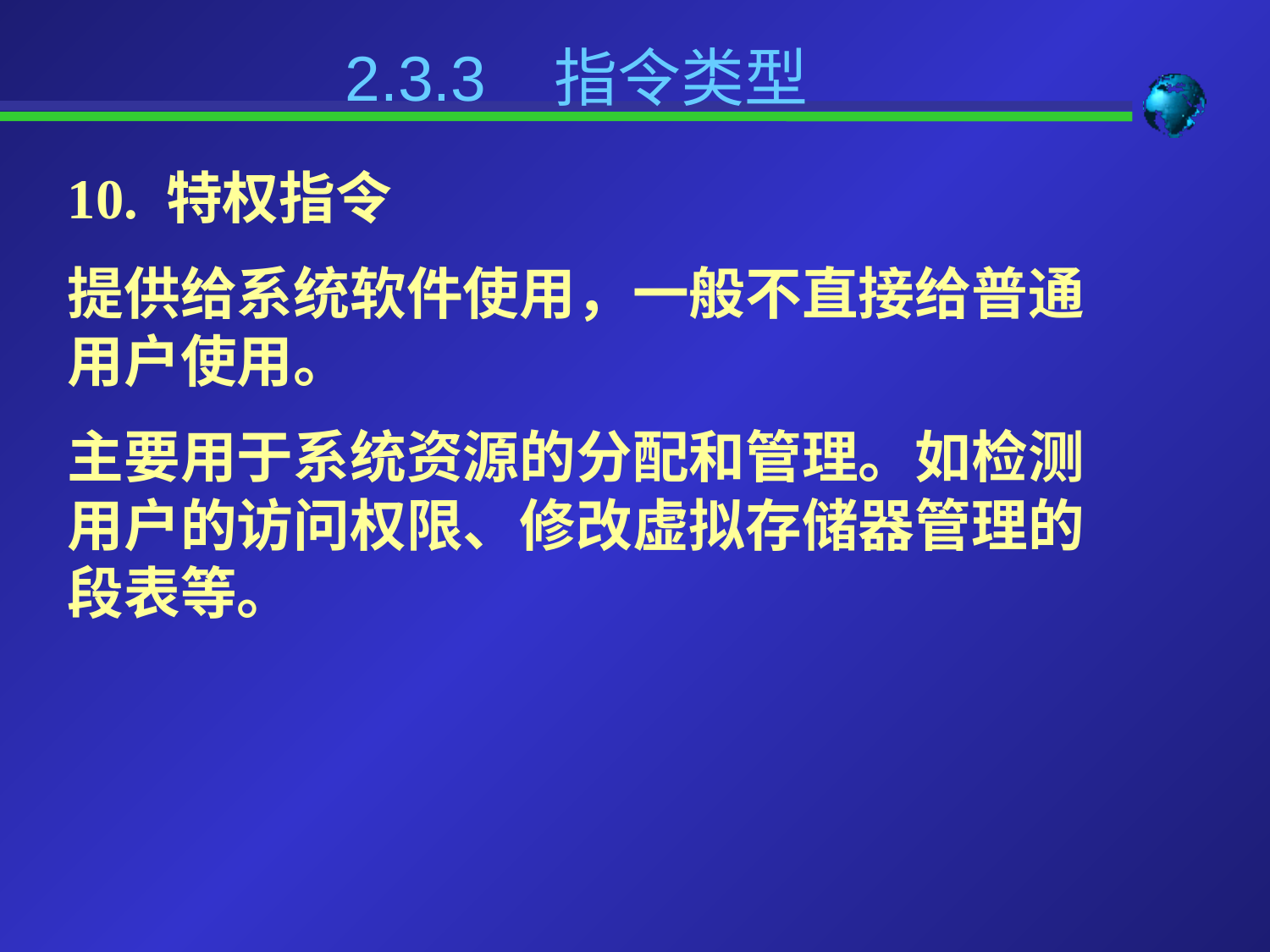

2.3.3   指令类型
10. 特权指令
提供给系统软件使用，一般不直接给普通用户使用。
主要用于系统资源的分配和管理。如检测用户的访问权限、修改虚拟存储器管理的段表等。
42